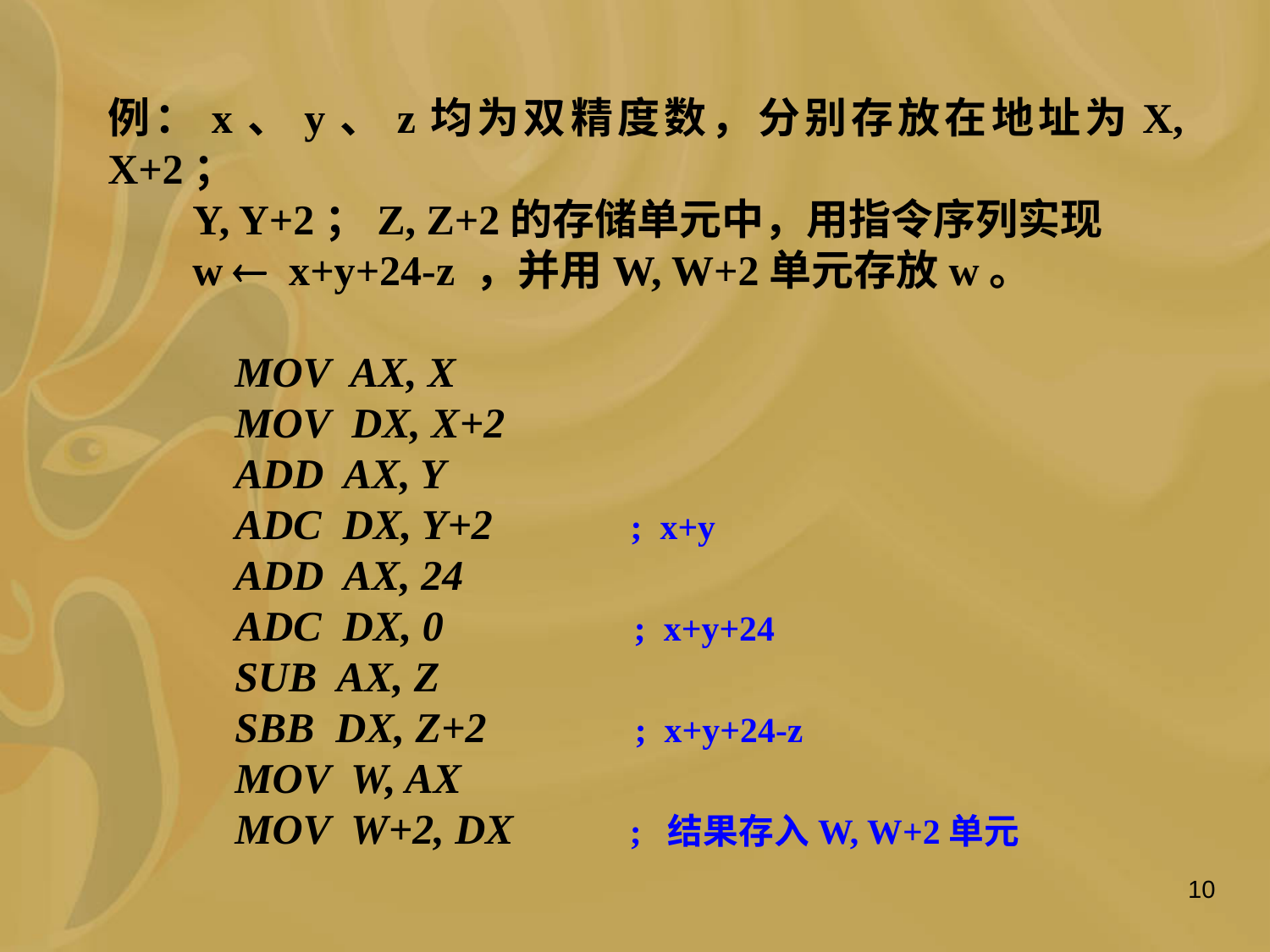

例：x、y、z均为双精度数，分别存放在地址为X, X+2；
        Y, Y+2；Z, Z+2的存储单元中，用指令序列实现
        w ←  x+y+24-z ，并用W, W+2单元存放w。

      MOV  AX, X
      MOV  DX, X+2
      ADD  AX, Y
      ADC  DX, Y+2             ;  x+y
      ADD  AX, 24
      ADC  DX, 0                  ;  x+y+24
      SUB  AX, Z
      SBB  DX, Z+2              ;  x+y+24-z
      MOV  W, AX
      MOV  W+2, DX           ;  结果存入W, W+2单元
10